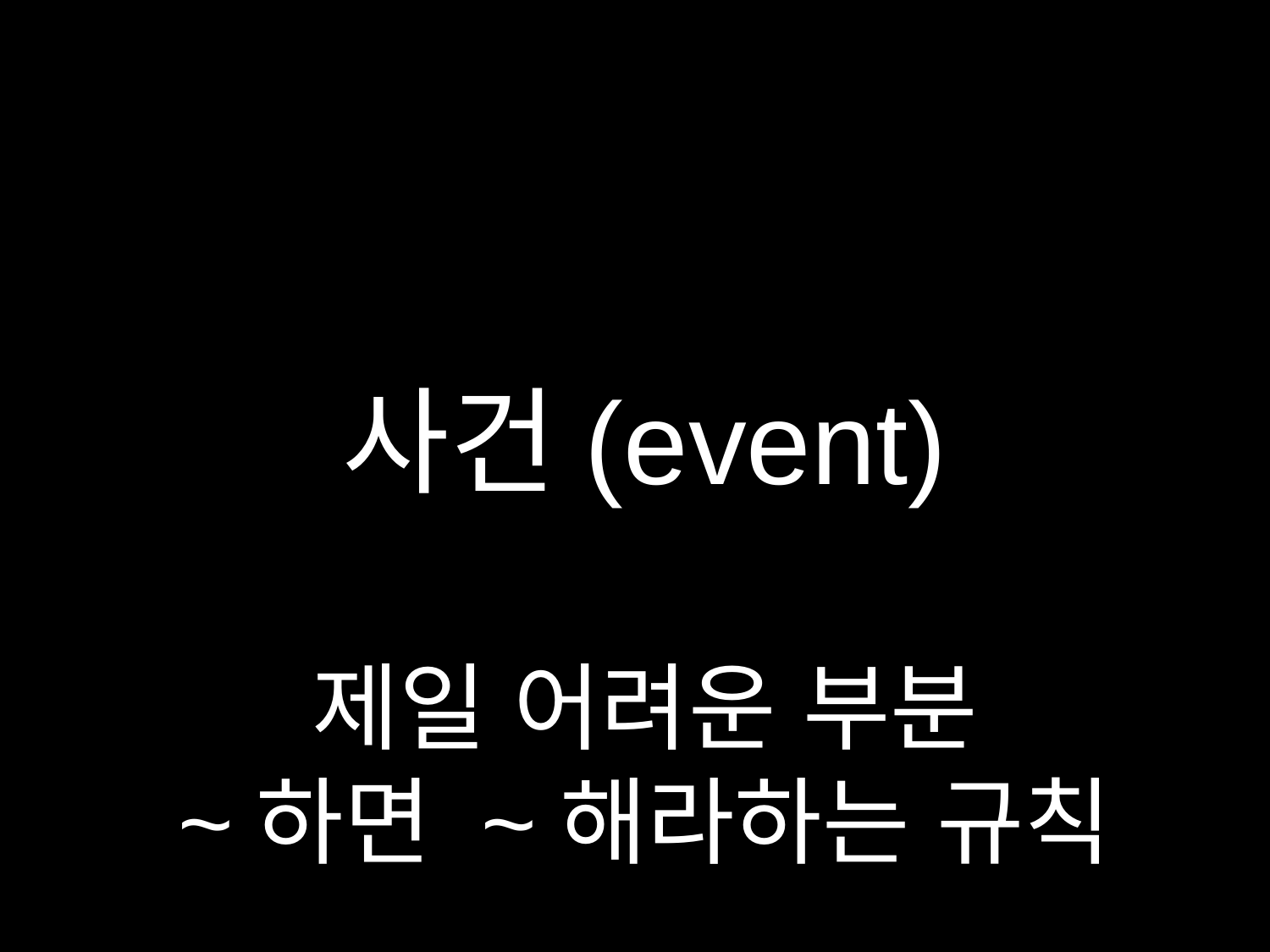

사건(event)

제일 어려운 부분
~하면 ~해라하는 규칙